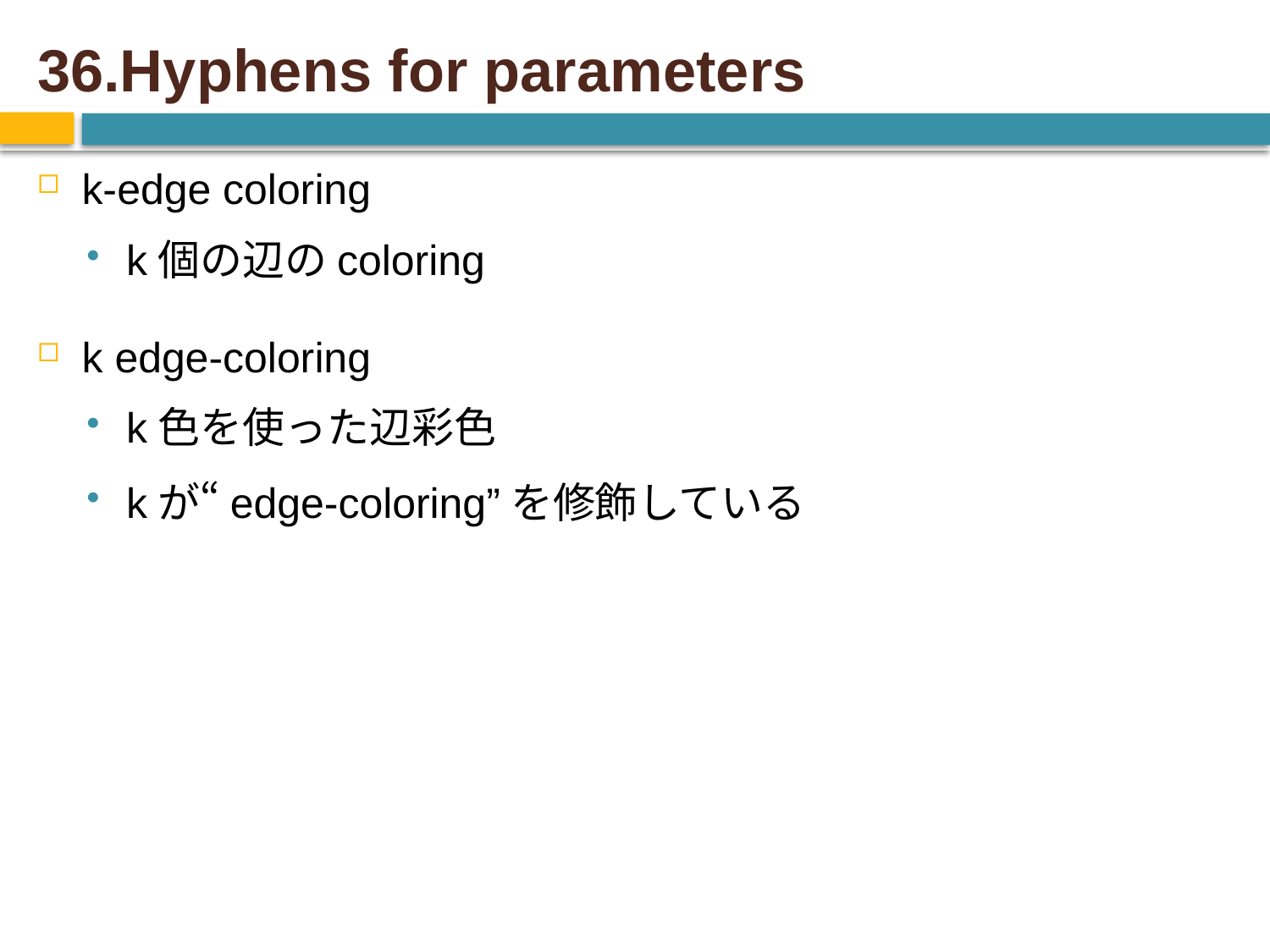

# 36.Hyphens for parameters
k-edge coloring
k個の辺のcoloring
k edge-coloring
k色を使った辺彩色
kが“edge-coloring”を修飾している